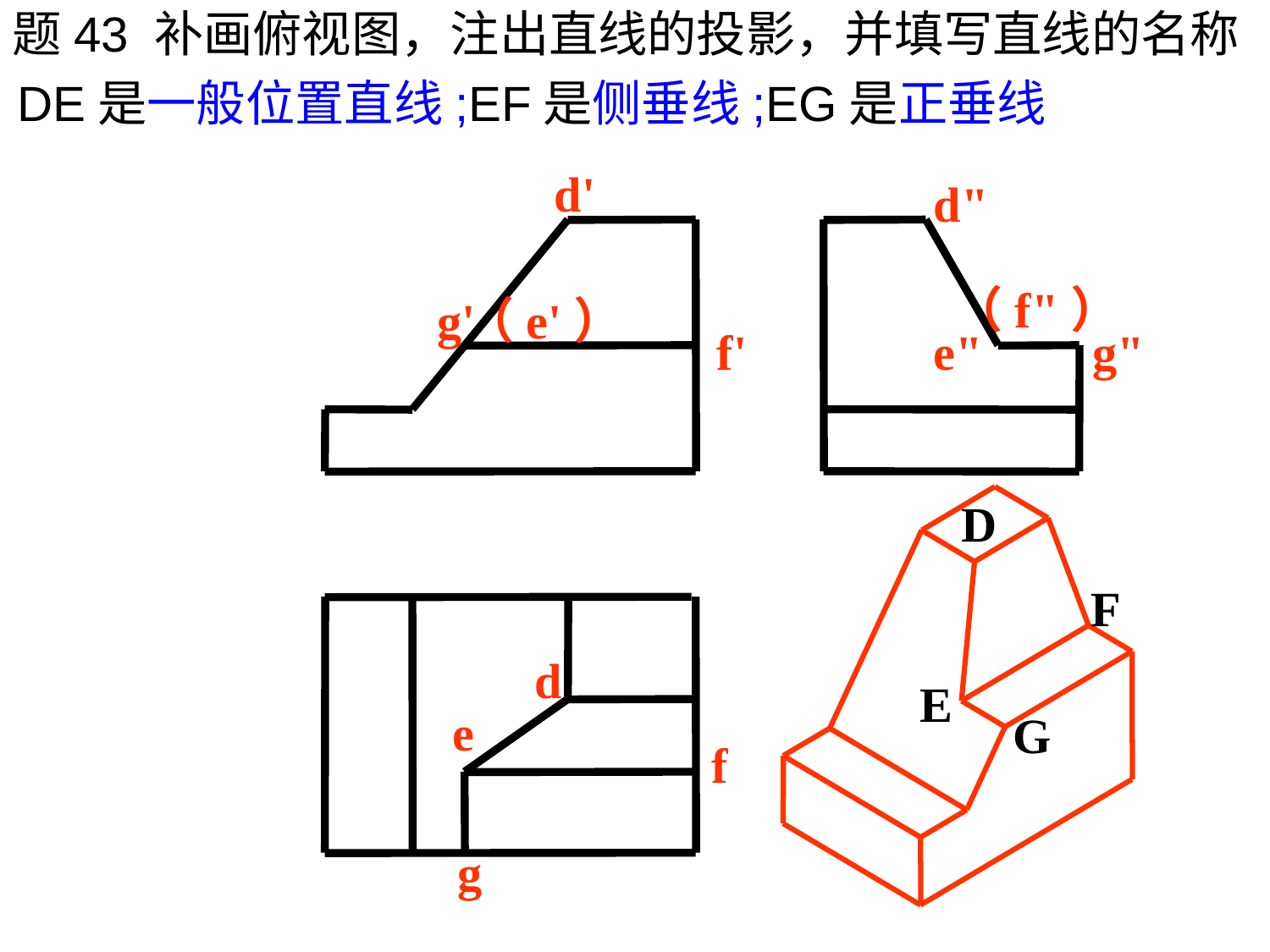

题43 补画俯视图，注出直线的投影，并填写直线的名称
DE是一般位置直线;EF是侧垂线;EG是正垂线
d'
d"

（f"）
g'
（e'）
f'
e"
g"
d
e
f
g

D
F
E
G